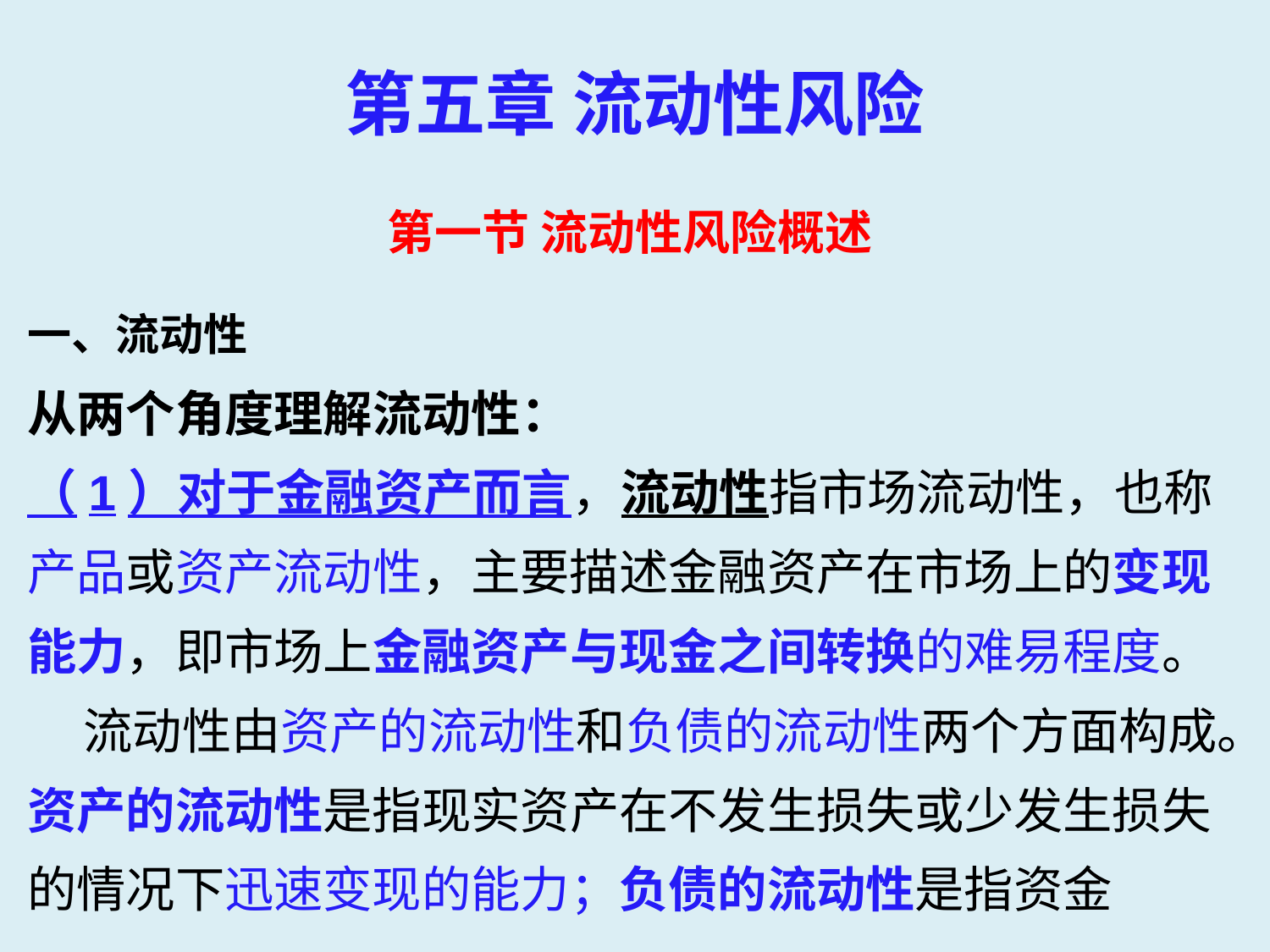

# 第五章 流动性风险
第一节 流动性风险概述

一、流动性

从两个角度理解流动性：
（1）对于金融资产而言，流动性指市场流动性，也称产品或资产流动性，主要描述金融资产在市场上的变现能力，即市场上金融资产与现金之间转换的难易程度。
    流动性由资产的流动性和负债的流动性两个方面构成。资产的流动性是指现实资产在不发生损失或少发生损失的情况下迅速变现的能力；负债的流动性是指资金